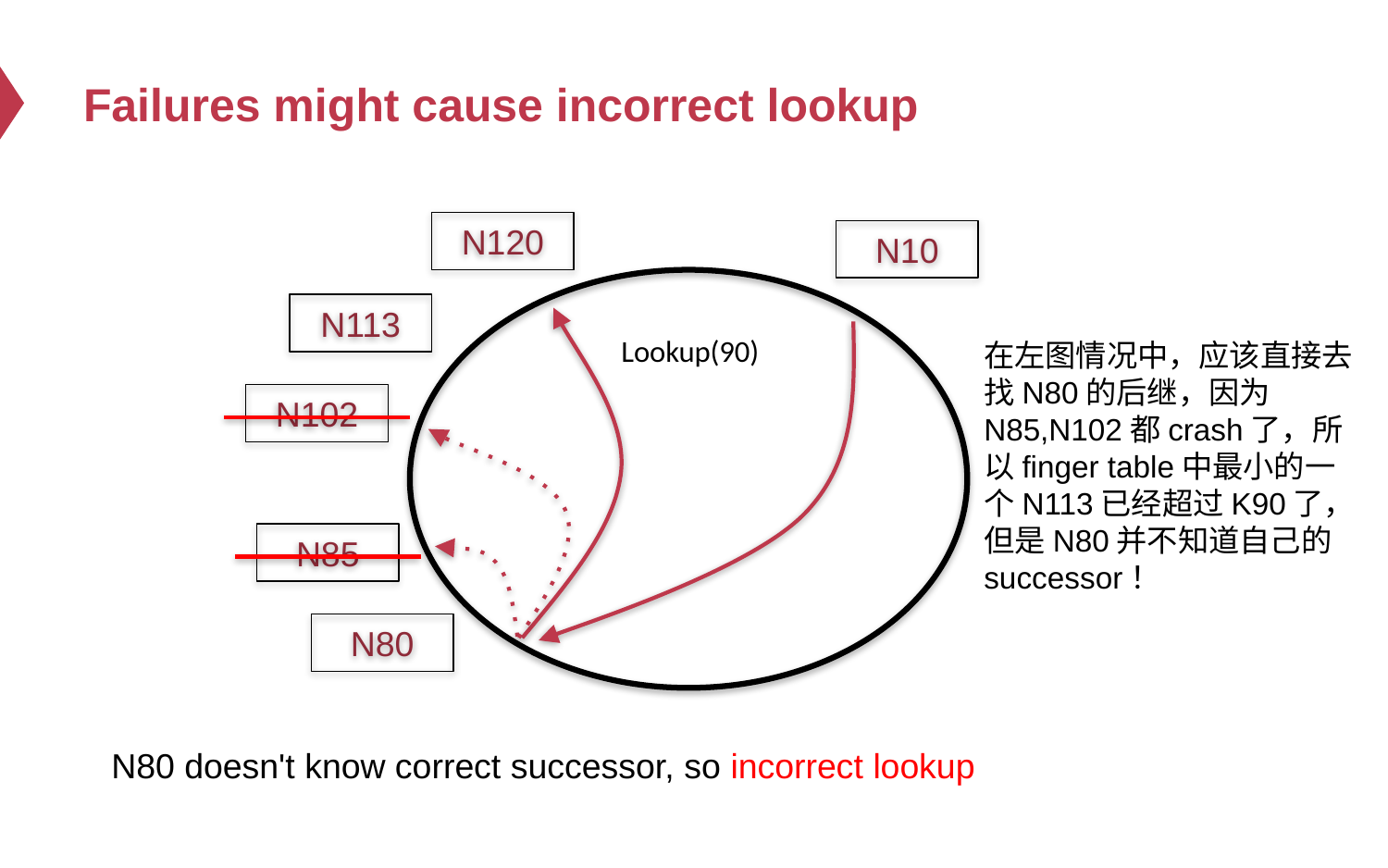

# Failures might cause incorrect lookup
N120
N10

N113

Lookup(90)

在左图情况中，应该直接去找N80的后继，因为N85,N102都crash了，所以finger table中最小的一个N113已经超过K90了，但是N80并不知道自己的successor！
N102

N85

N80
N80 doesn't know correct successor, so incorrect lookup
23